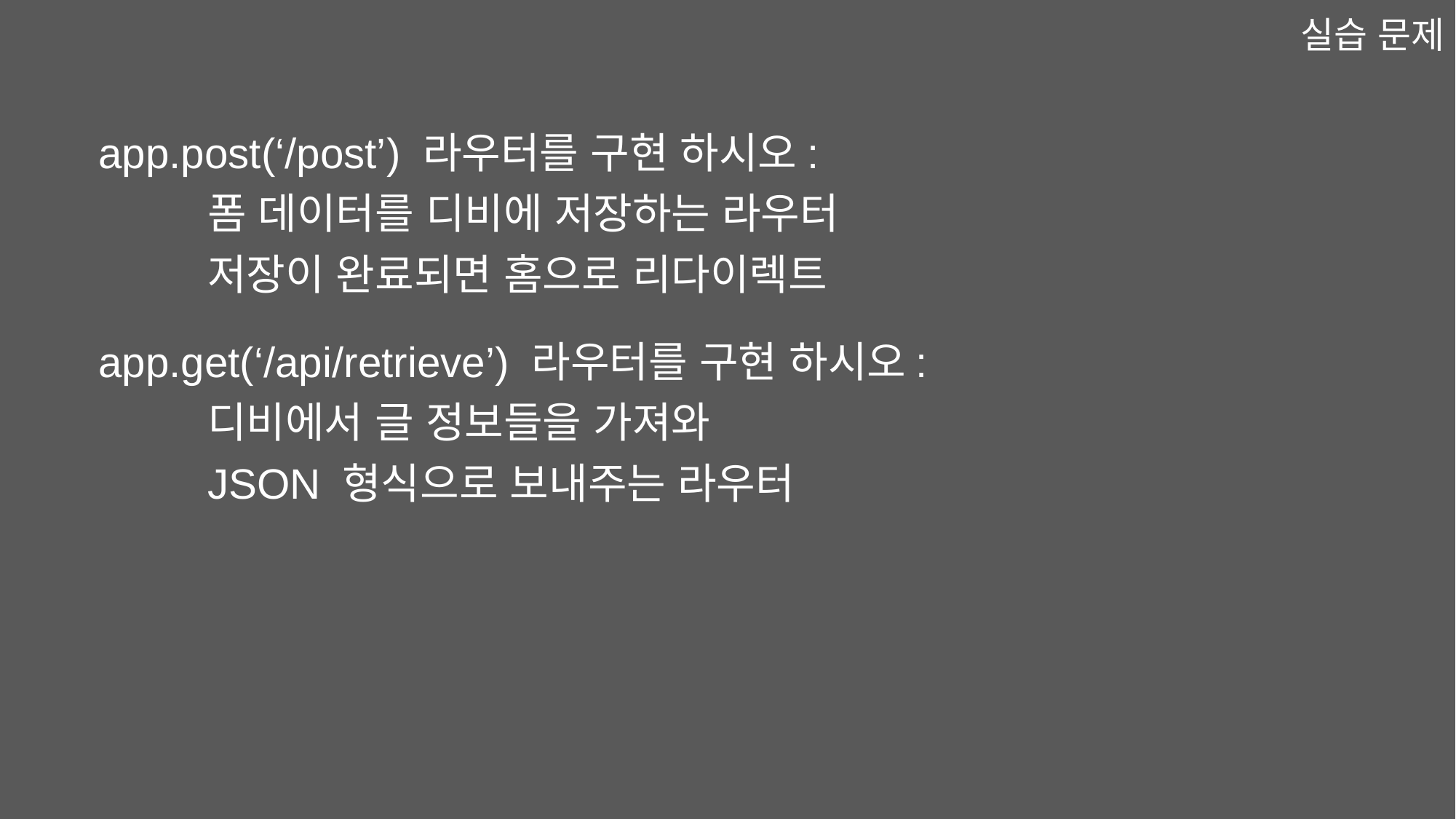

실습 문제
app.post(‘/post’) 라우터를 구현 하시오:
	폼 데이터를 디비에 저장하는 라우터
	저장이 완료되면 홈으로 리다이렉트
app.get(‘/api/retrieve’) 라우터를 구현 하시오:
	디비에서 글 정보들을 가져와
	JSON 형식으로 보내주는 라우터